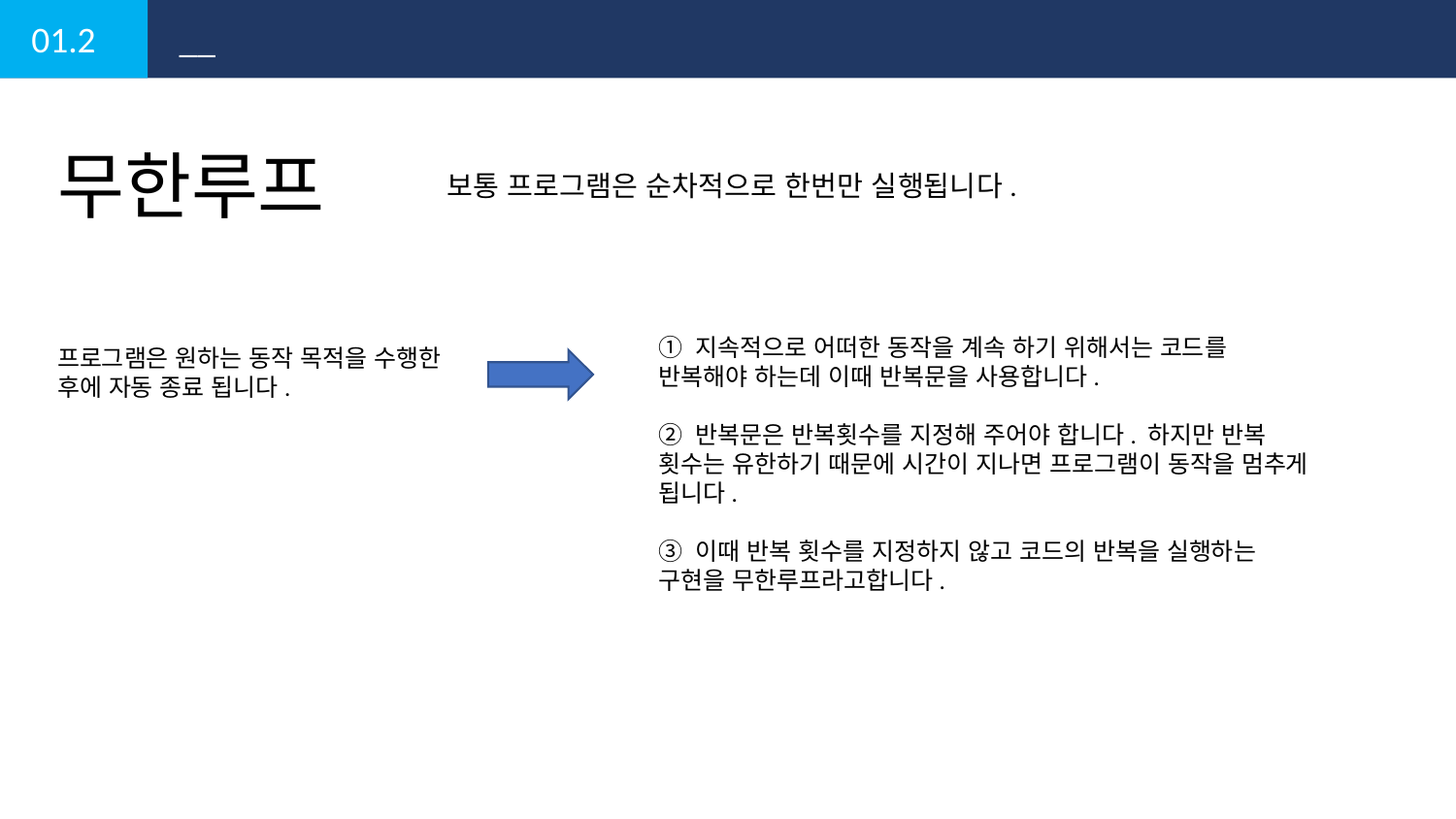

01.2
__
무한루프
보통 프로그램은 순차적으로 한번만 실행됩니다.
① 지속적으로 어떠한 동작을 계속 하기 위해서는 코드를 반복해야 하는데 이때 반복문을 사용합니다.

② 반복문은 반복횟수를 지정해 주어야 합니다. 하지만 반복 횟수는 유한하기 때문에 시간이 지나면 프로그램이 동작을 멈추게 됩니다.

③ 이때 반복 횟수를 지정하지 않고 코드의 반복을 실행하는 구현을 무한루프라고합니다.
프로그램은 원하는 동작 목적을 수행한 후에 자동 종료 됩니다.